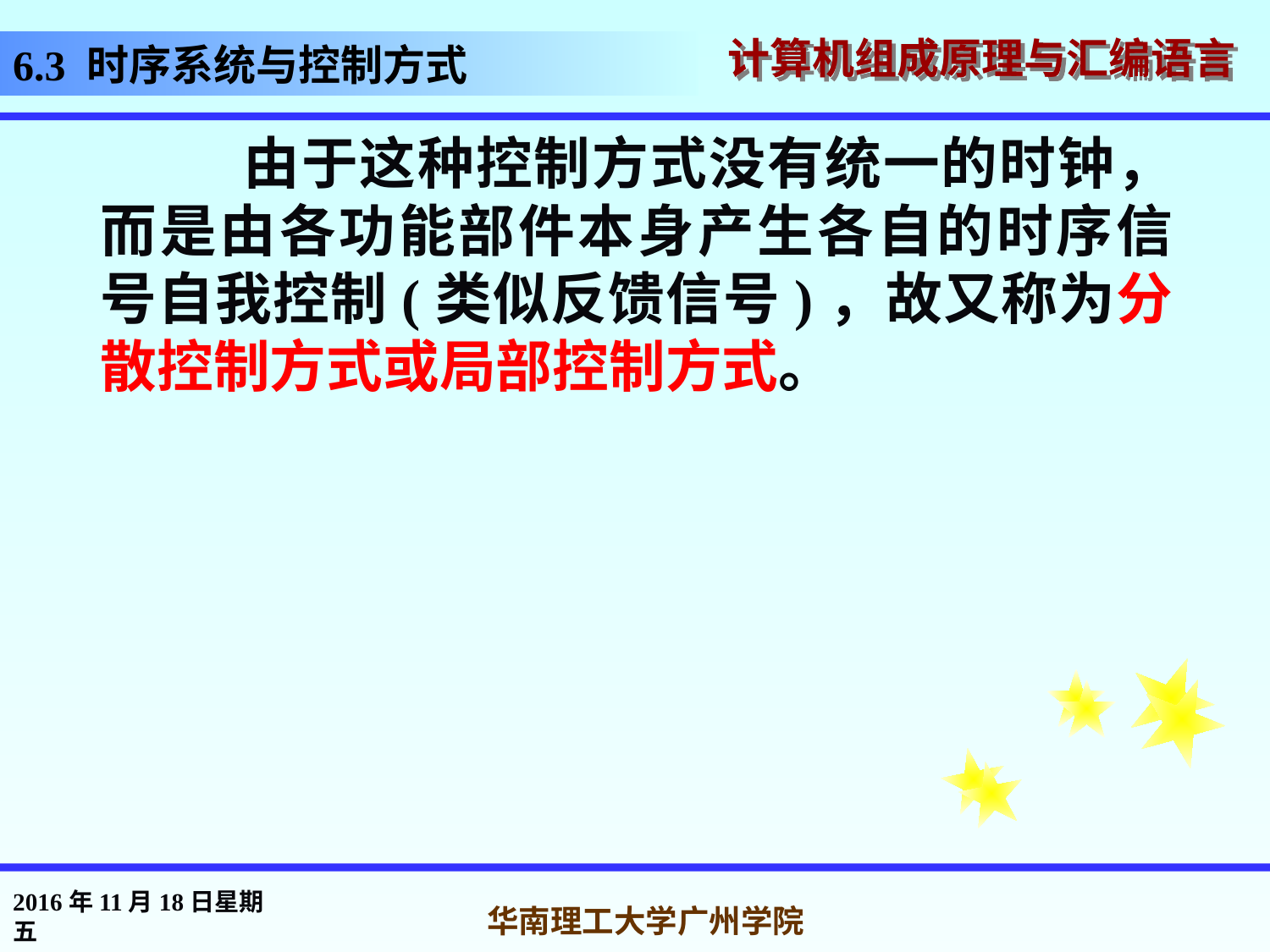

# 6.3 时序系统与控制方式
            由于这种控制方式没有统一的时钟，而是由各功能部件本身产生各自的时序信号自我控制(类似反馈信号)，故又称为分散控制方式或局部控制方式。
2016年11月18日星期五
华南理工大学广州学院